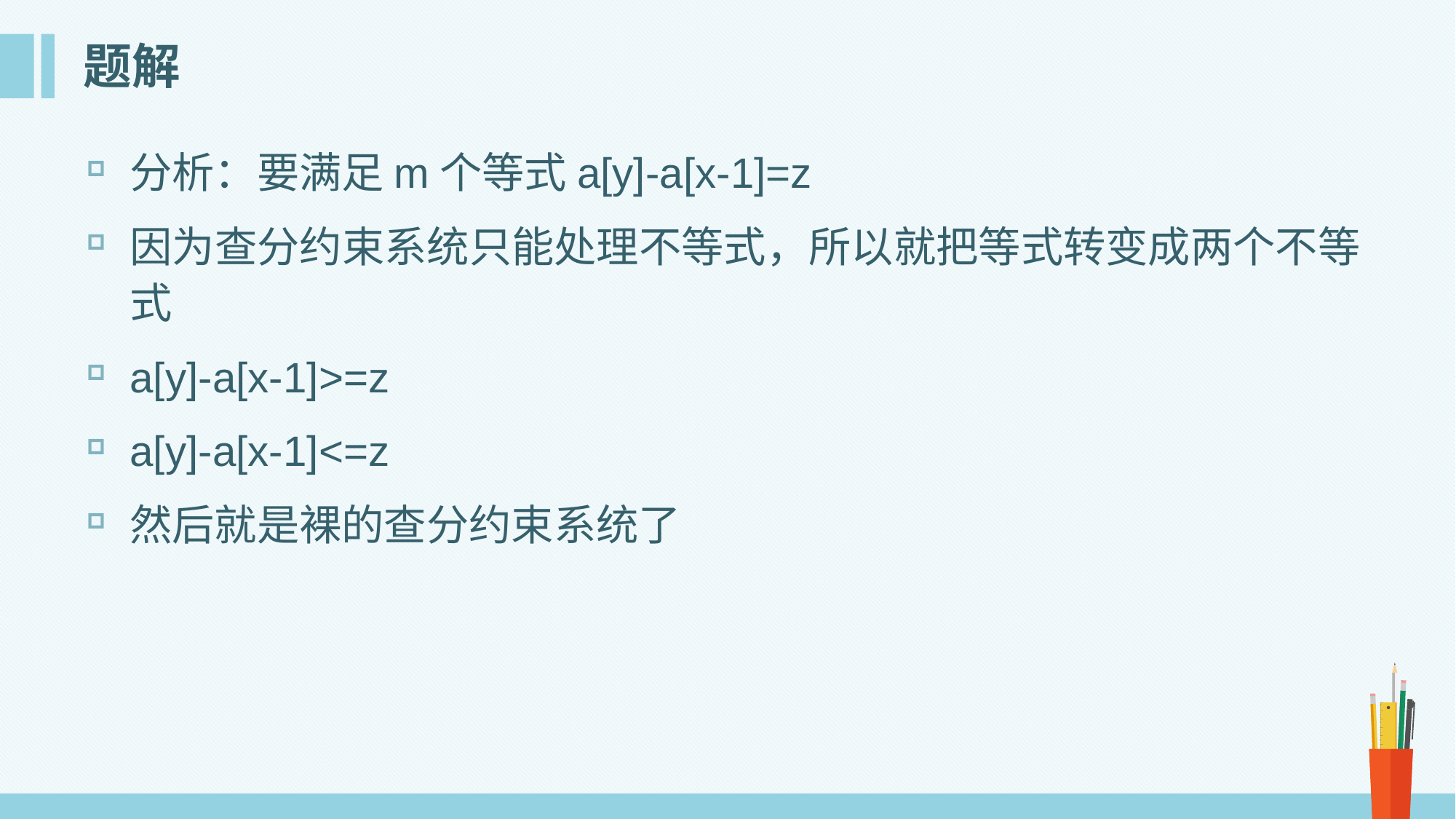

# 题解
分析：要满足m个等式a[y]-a[x-1]=z
因为查分约束系统只能处理不等式，所以就把等式转变成两个不等式
a[y]-a[x-1]>=z
a[y]-a[x-1]<=z
然后就是裸的查分约束系统了